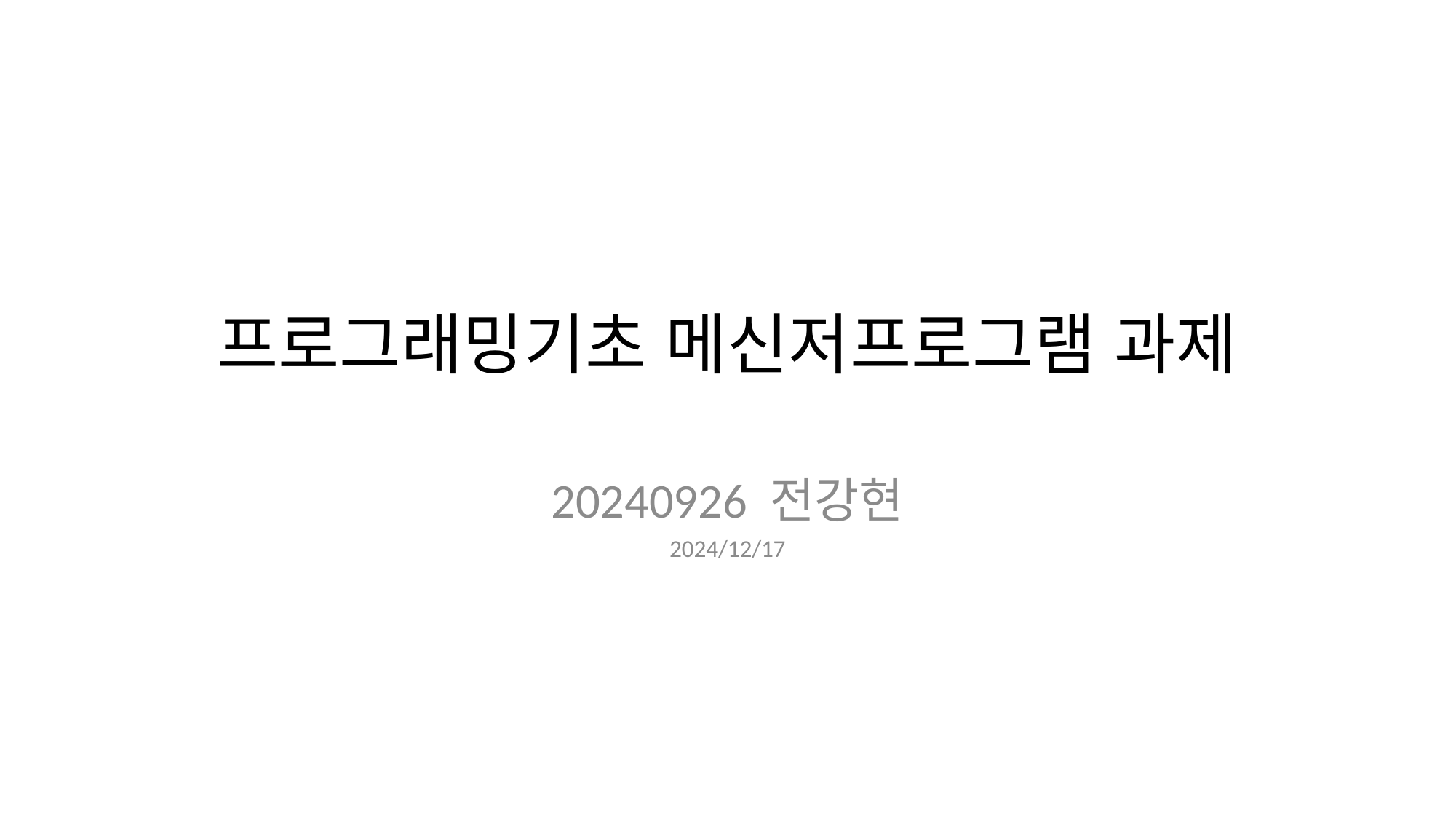

# 프로그래밍기초 메신저프로그램 과제
20240926 전강현
2024/12/17